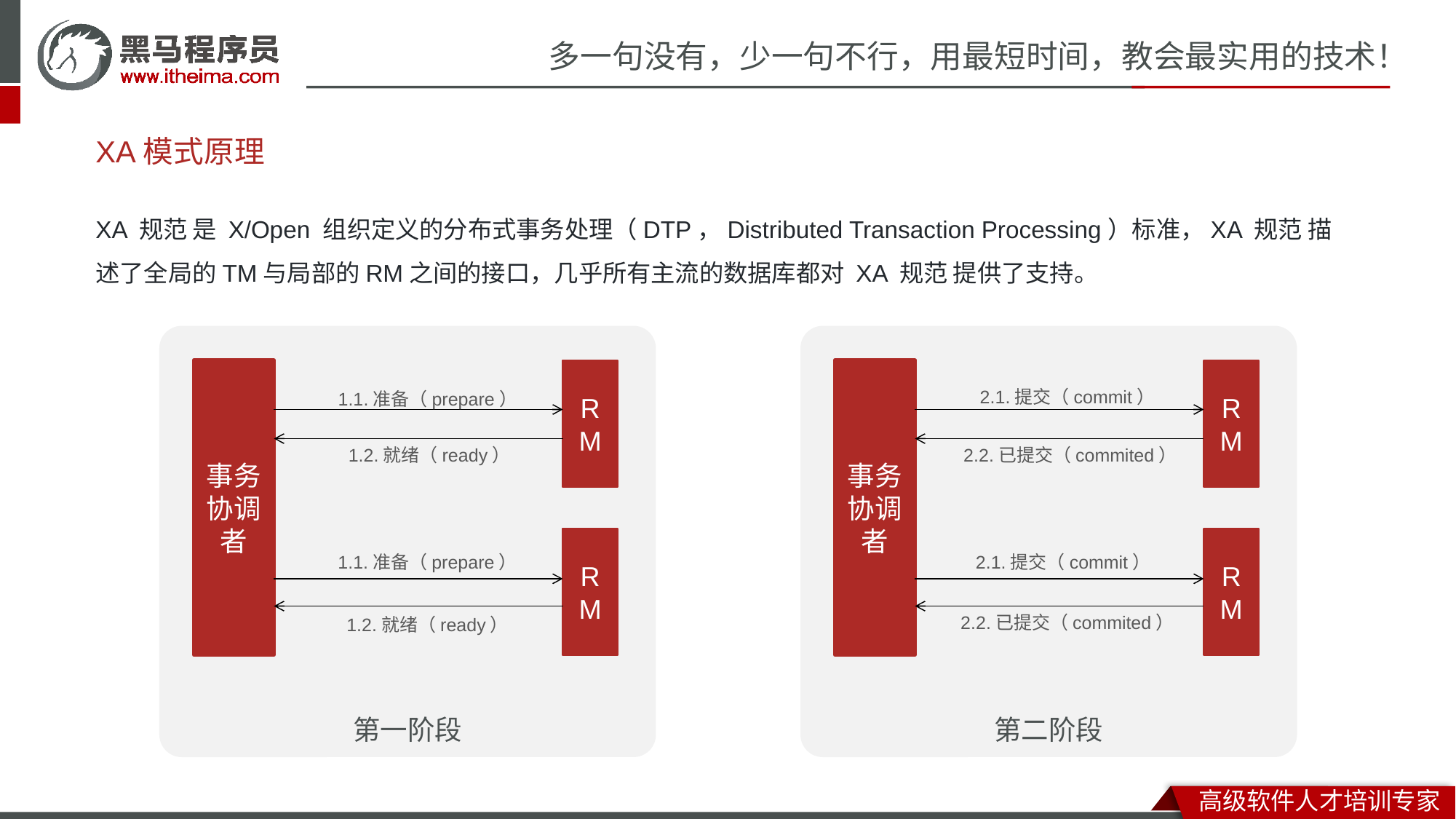

# XA模式原理
XA 规范 是 X/Open 组织定义的分布式事务处理（DTP，Distributed Transaction Processing）标准，XA 规范 描述了全局的TM与局部的RM之间的接口，几乎所有主流的数据库都对 XA 规范 提供了支持。
第一阶段
第二阶段
事务协调者
RM
事务协调者
RM
2.1.提交（commit）
1.1.准备（prepare）
1.2.就绪（ready）
2.2.已提交（commited）
RM
RM
1.1.准备（prepare）
2.1.提交（commit）
2.2.已提交（commited）
1.2.就绪（ready）